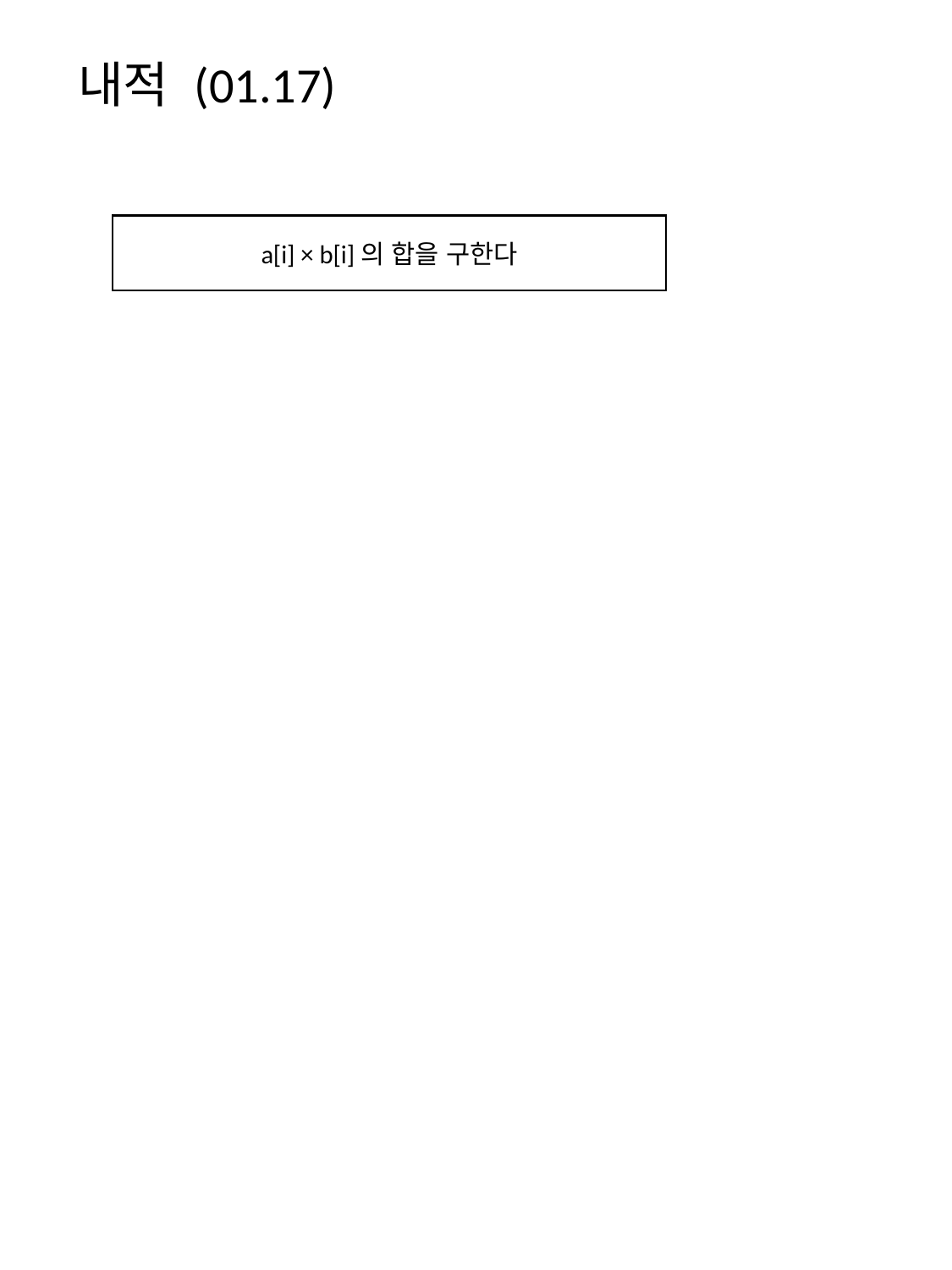

# 내적 (01.17)
a[i] × b[i]의 합을 구한다